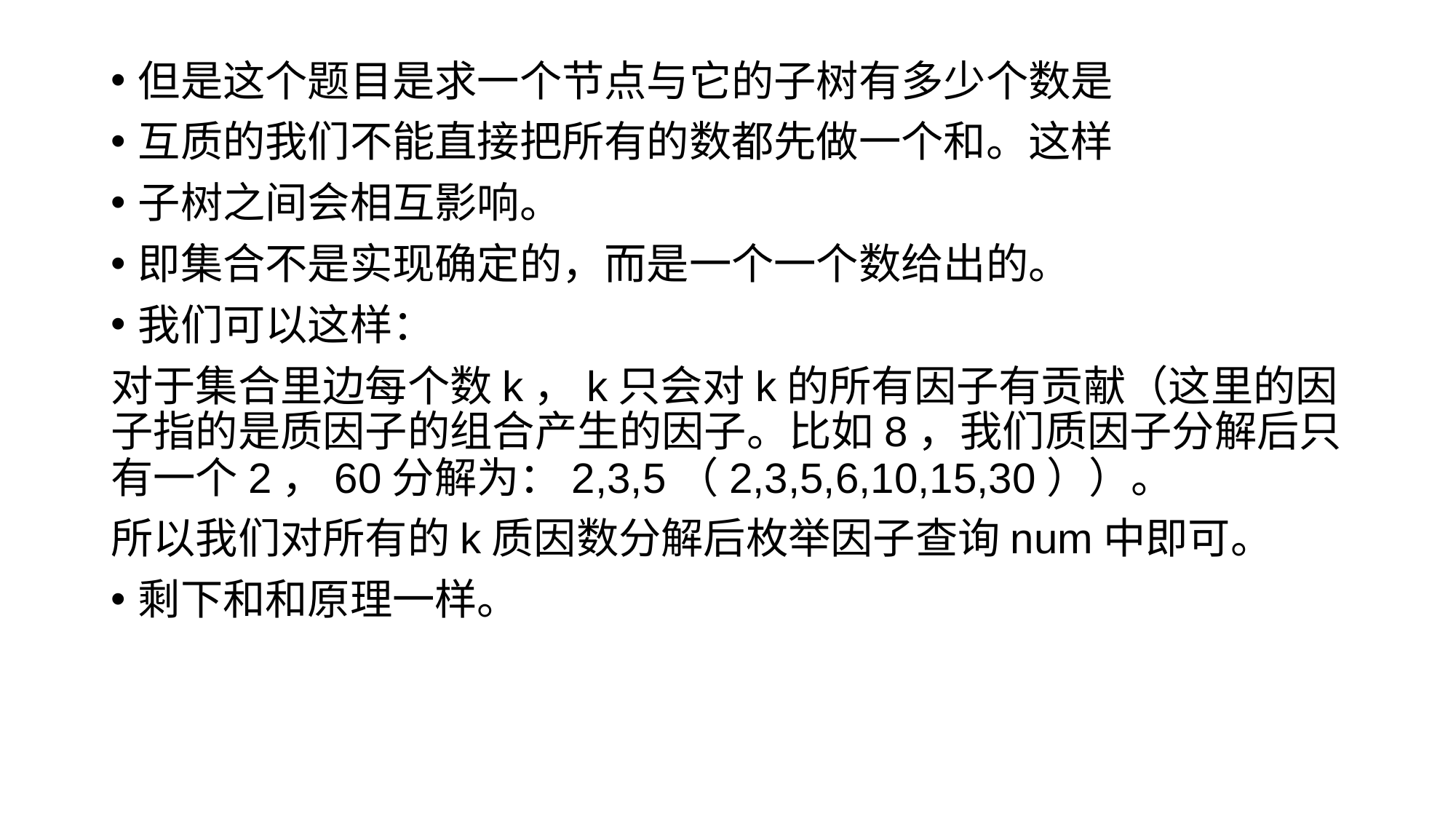

但是这个题目是求一个节点与它的子树有多少个数是
互质的我们不能直接把所有的数都先做一个和。这样
子树之间会相互影响。
即集合不是实现确定的，而是一个一个数给出的。
我们可以这样：
对于集合里边每个数k，k只会对k的所有因子有贡献（这里的因子指的是质因子的组合产生的因子。比如8，我们质因子分解后只有一个2，60分解为：2,3,5（2,3,5,6,10,15,30））。
所以我们对所有的k质因数分解后枚举因子查询num中即可。
剩下和和原理一样。